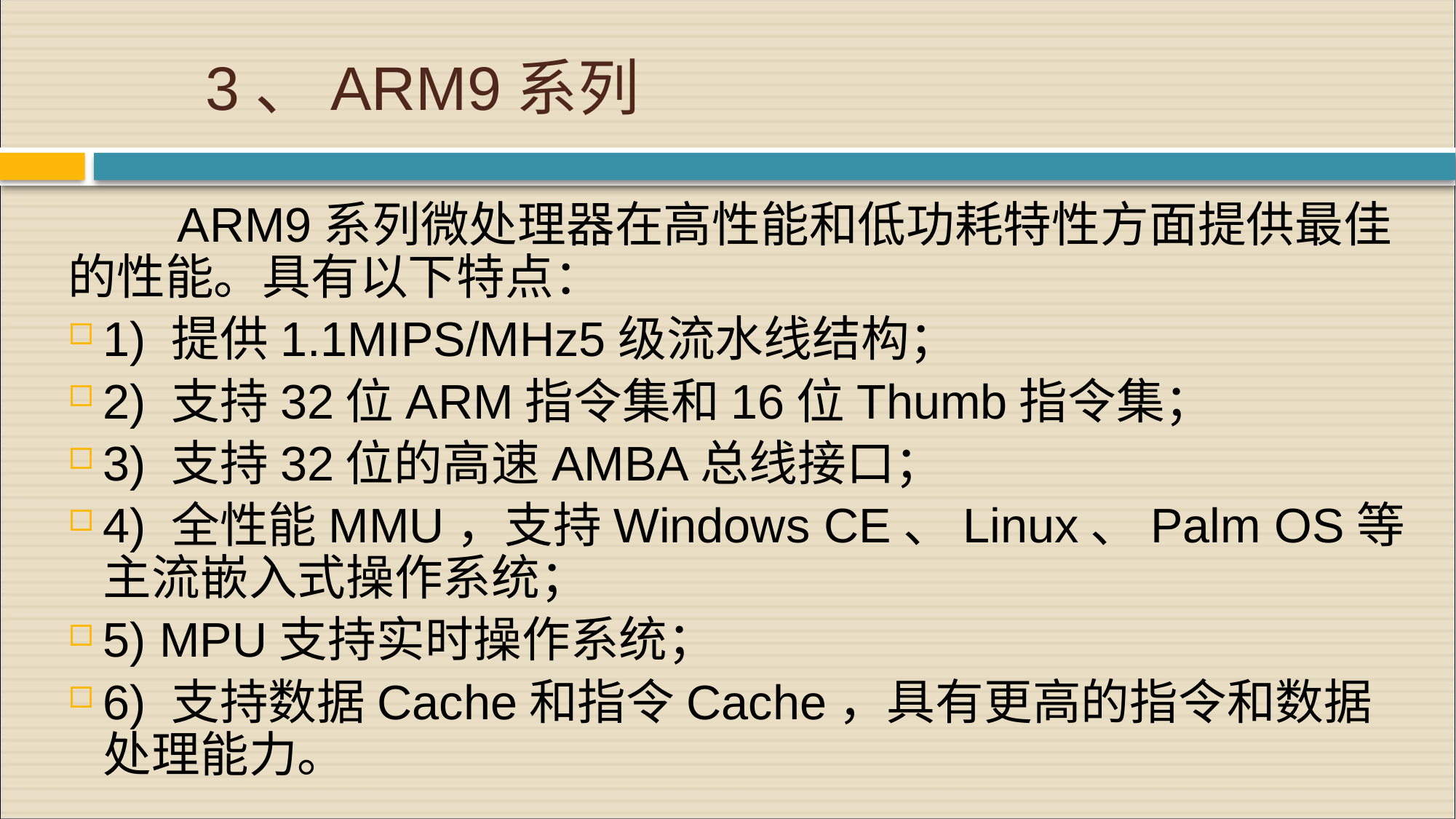

# 3、ARM9系列
	ARM9系列微处理器在高性能和低功耗特性方面提供最佳的性能。具有以下特点：
1) 提供1.1MIPS/MHz5级流水线结构；
2) 支持32位ARM指令集和16位Thumb指令集；
3) 支持32位的高速AMBA总线接口；
4) 全性能MMU，支持Windows CE、Linux、Palm OS等主流嵌入式操作系统；
5) MPU支持实时操作系统；
6) 支持数据Cache和指令Cache，具有更高的指令和数据处理能力。